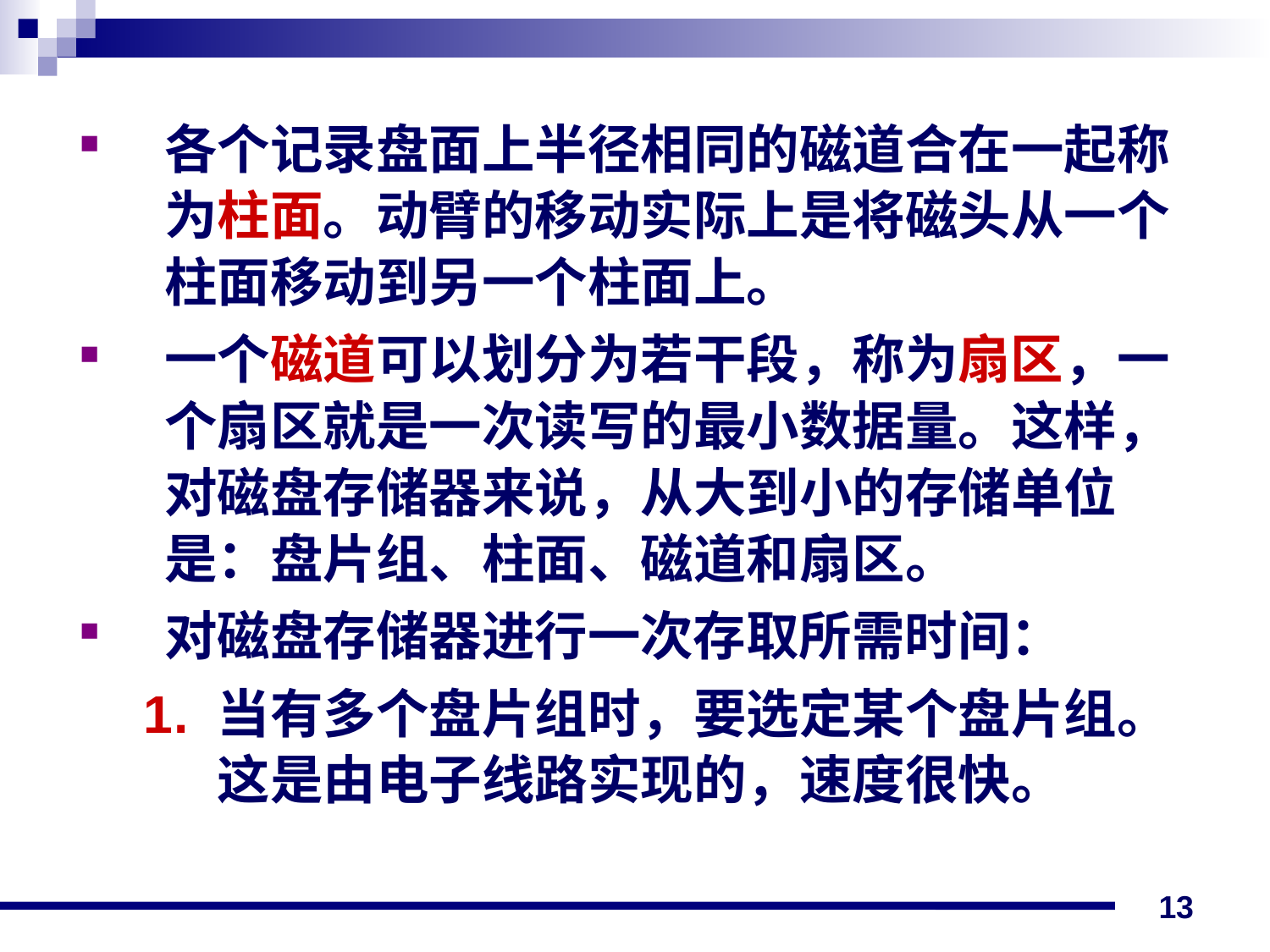

各个记录盘面上半径相同的磁道合在一起称为柱面。动臂的移动实际上是将磁头从一个柱面移动到另一个柱面上。
一个磁道可以划分为若干段，称为扇区，一个扇区就是一次读写的最小数据量。这样，对磁盘存储器来说，从大到小的存储单位是：盘片组、柱面、磁道和扇区。
对磁盘存储器进行一次存取所需时间：
当有多个盘片组时，要选定某个盘片组。这是由电子线路实现的，速度很快。
13